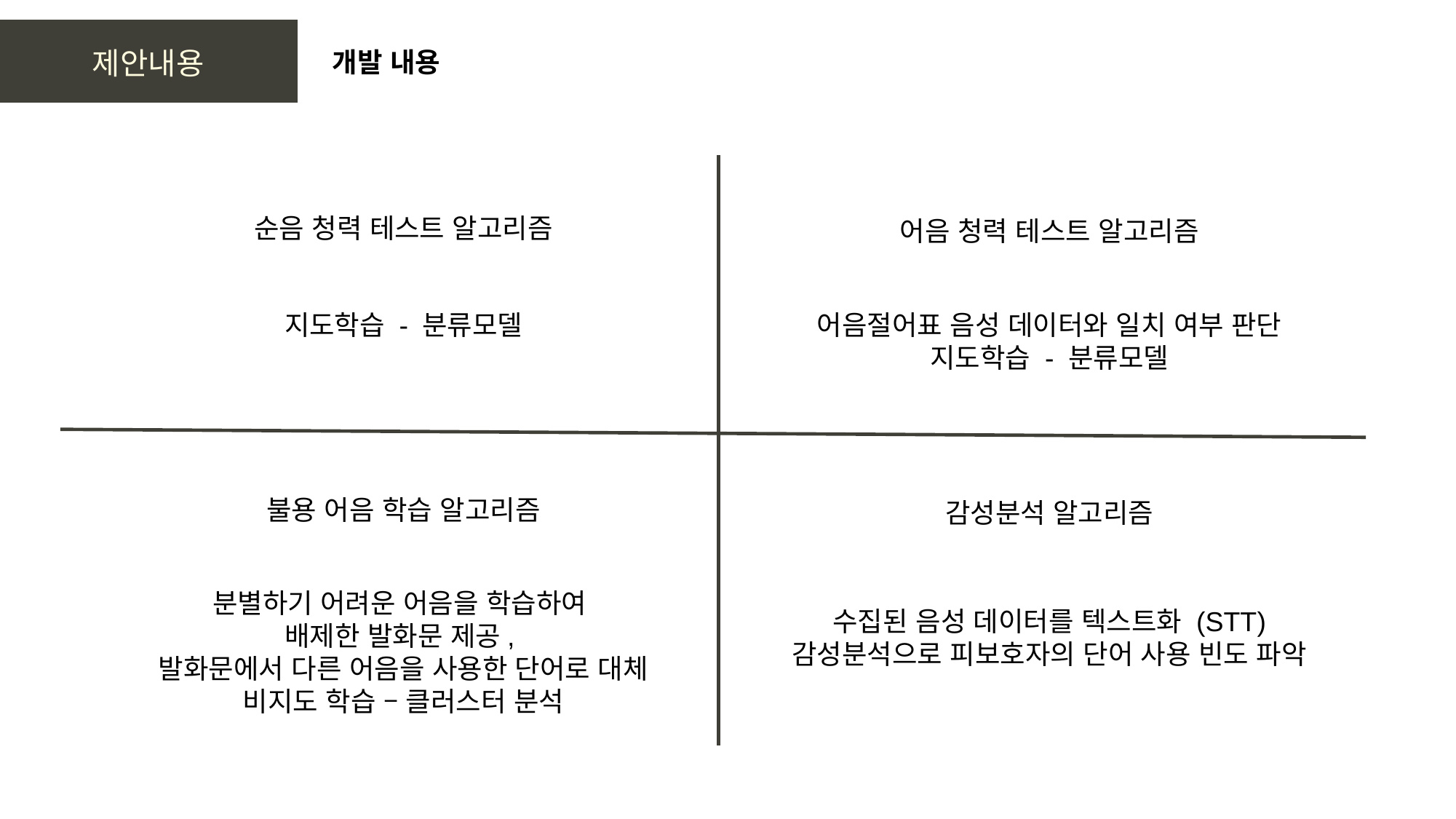

제안내용
개발 내용
순음 청력 테스트 알고리즘
지도학습 - 분류모델
어음 청력 테스트 알고리즘
어음절어표 음성 데이터와 일치 여부 판단
지도학습 - 분류모델
불용 어음 학습 알고리즘
분별하기 어려운 어음을 학습하여
배제한 발화문 제공,
발화문에서 다른 어음을 사용한 단어로 대체
비지도 학습 – 클러스터 분석
감성분석 알고리즘
수집된 음성 데이터를 텍스트화 (STT)
감성분석으로 피보호자의 단어 사용 빈도 파악